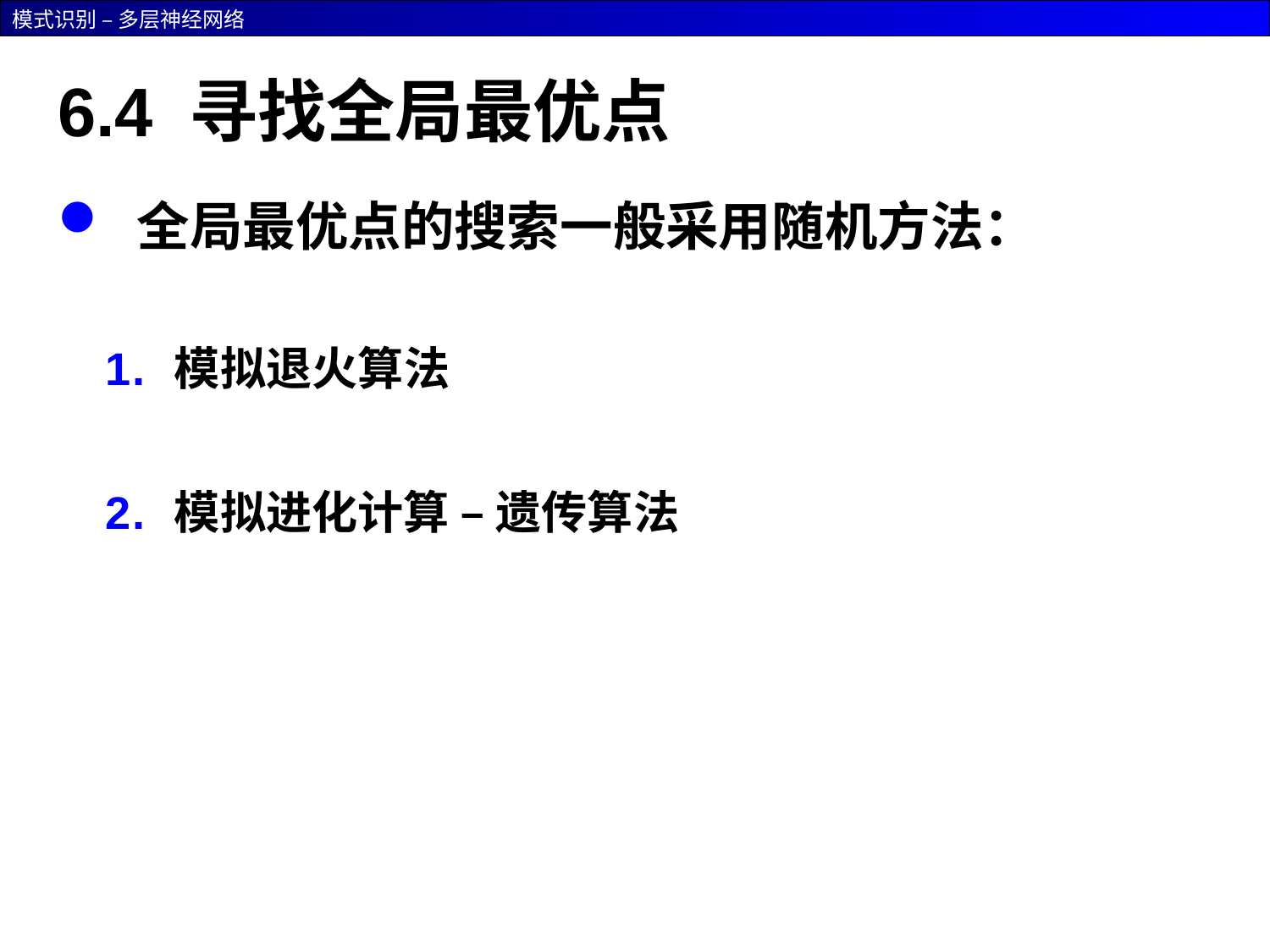

# 6.4 寻找全局最优点
全局最优点的搜索一般采用随机方法：

模拟退火算法

模拟进化计算 – 遗传算法